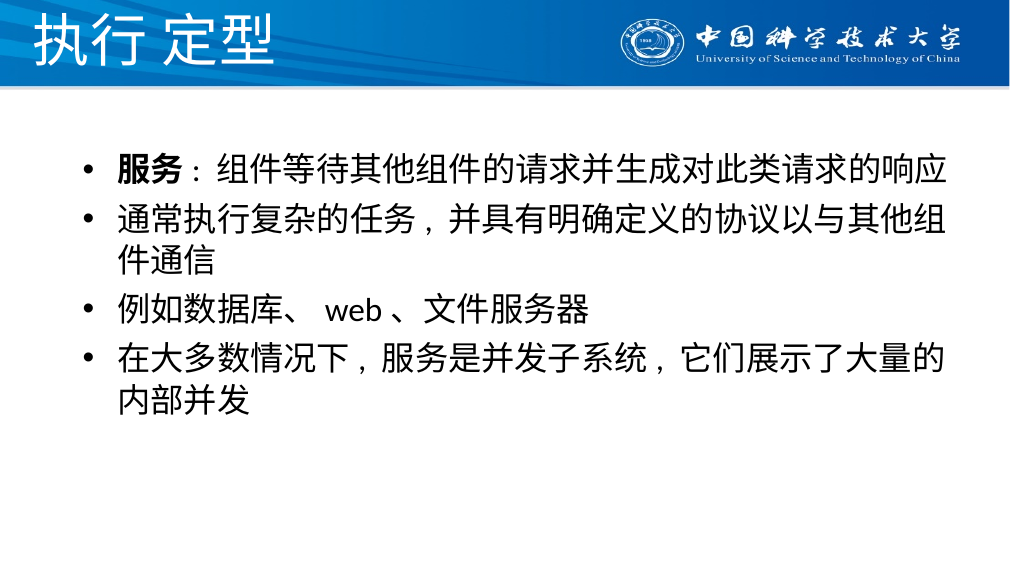

# 执行 定型
服务: 组件等待其他组件的请求并生成对此类请求的响应
通常执行复杂的任务, 并具有明确定义的协议以与其他组件通信
例如数据库、web、文件服务器
在大多数情况下, 服务是并发子系统, 它们展示了大量的内部并发